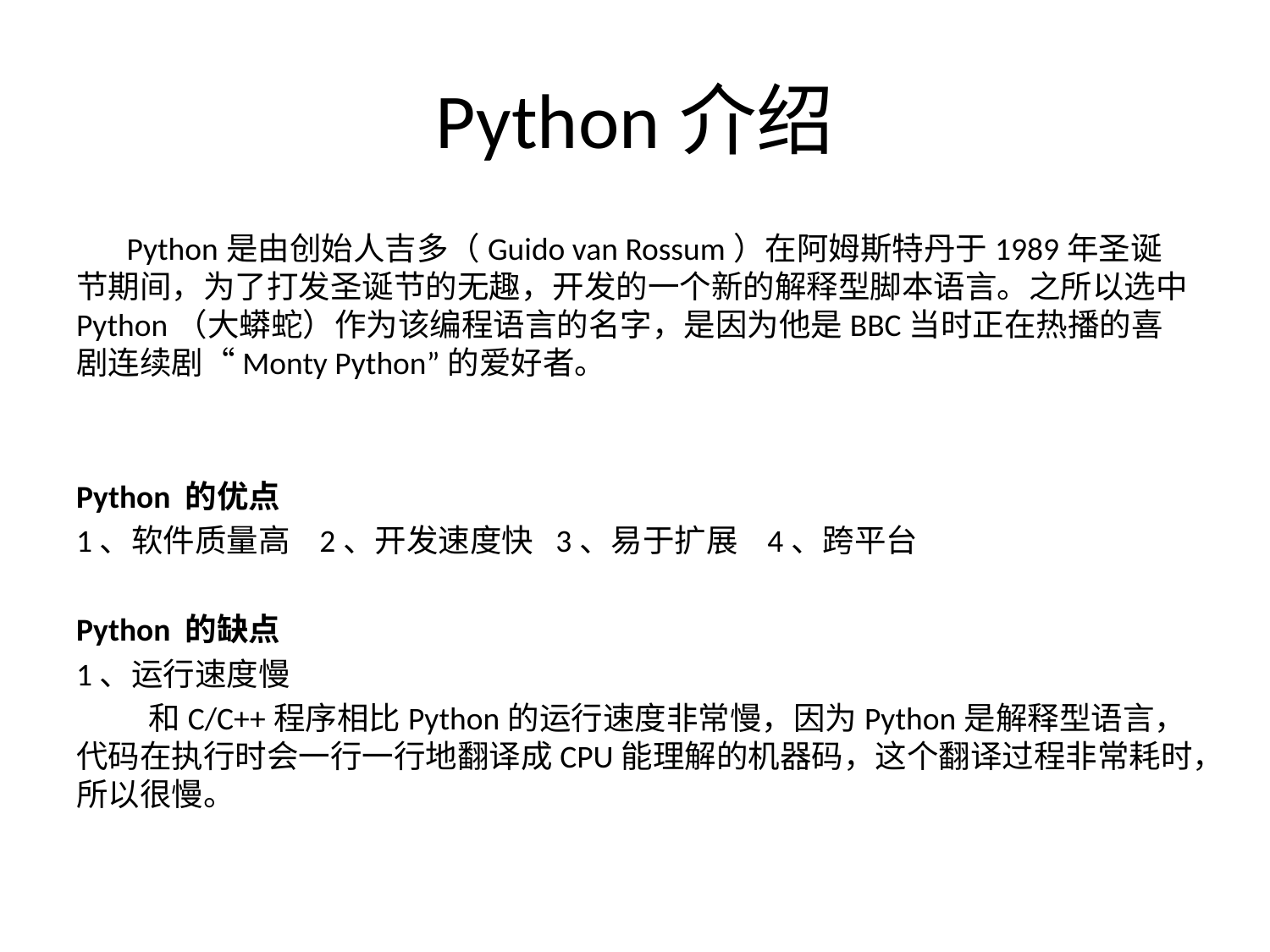

# Python介绍
       Python是由创始人吉多（Guido van Rossum）在阿姆斯特丹于1989年圣诞节期间，为了打发圣诞节的无趣，开发的一个新的解释型脚本语言。之所以选中Python（大蟒蛇）作为该编程语言的名字，是因为他是BBC当时正在热播的喜剧连续剧“Monty Python”的爱好者。

Python 的优点
1、软件质量高   2、开发速度快  3、易于扩展   4、跨平台

Python 的缺点
1、运行速度慢
         和C/C++程序相比Python的运行速度非常慢，因为Python是解释型语言，代码在执行时会一行一行地翻译成CPU能理解的机器码，这个翻译过程非常耗时，所以很慢。